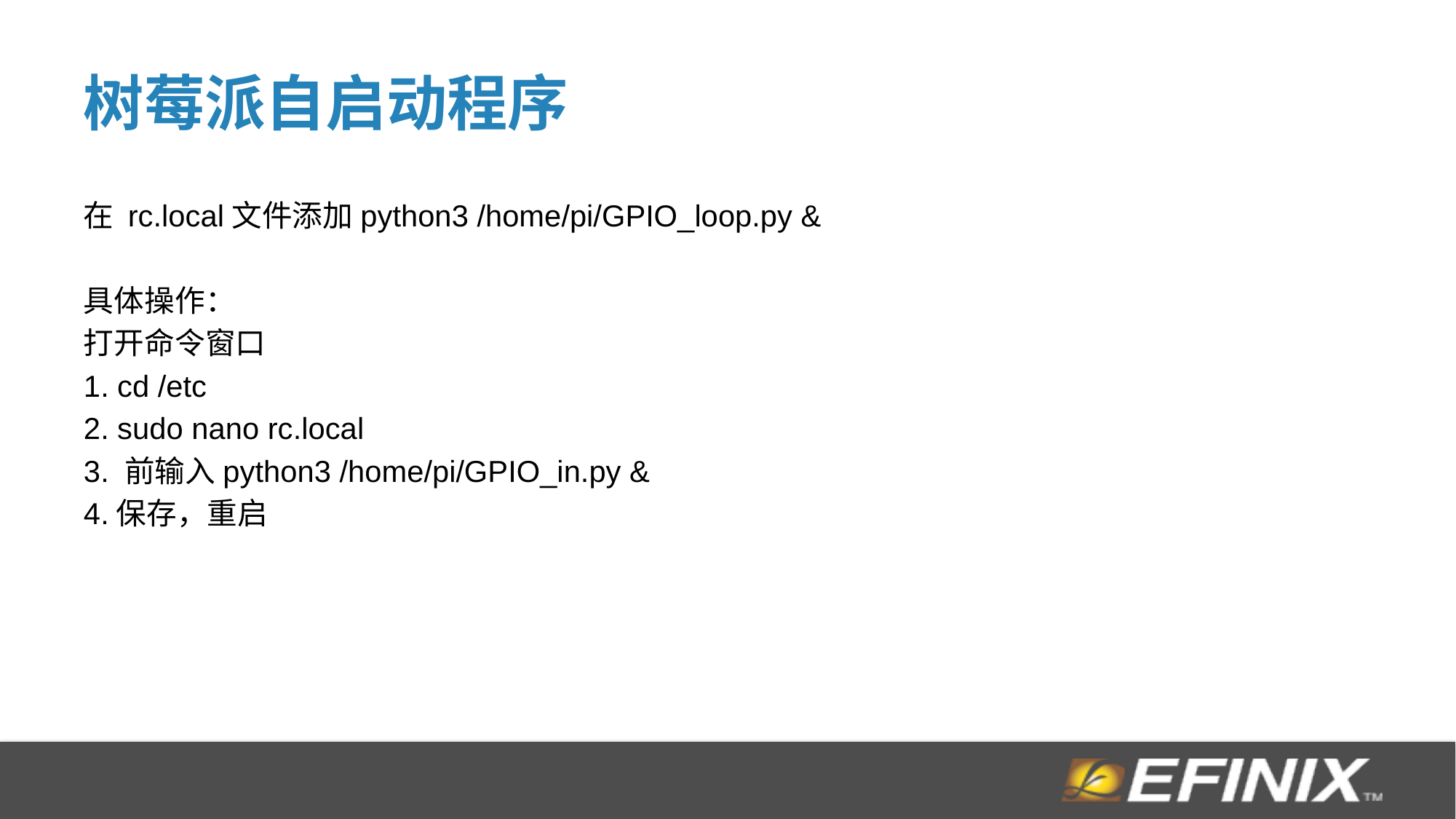

# 树莓派自启动程序
在 rc.local文件添加python3 /home/pi/GPIO_loop.py &

具体操作：
打开命令窗口
1. cd /etc
2. sudo nano rc.local
3. 前输入python3 /home/pi/GPIO_in.py &
4.保存，重启